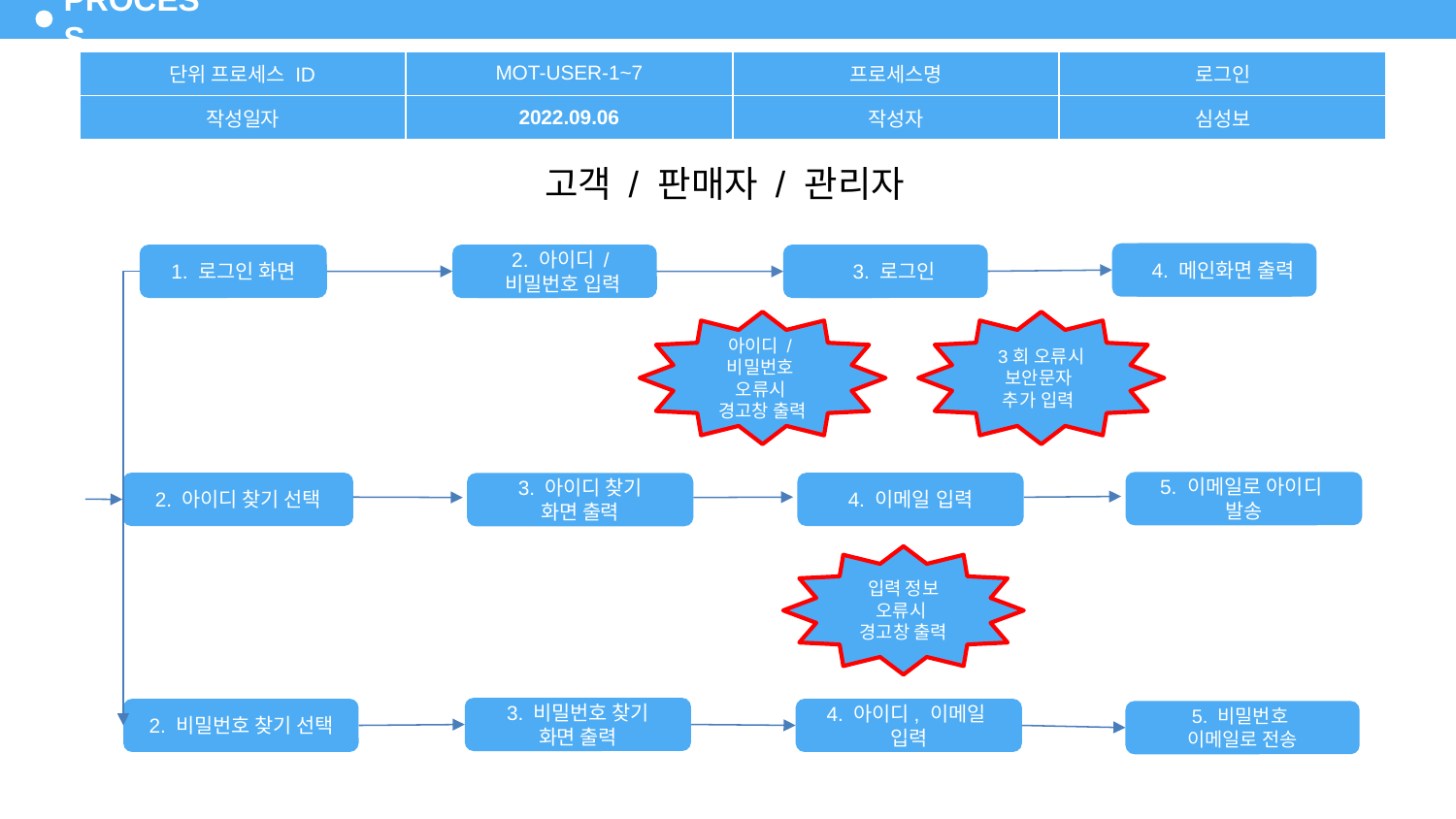

PROCESS
| 단위 프로세스 ID | MOT-USER-1~7 | 프로세스명 | 로그인 |
| --- | --- | --- | --- |
| 작성일자 | 2022.09.06 | 작성자 | 심성보 |
고객 / 판매자 / 관리자
4. 메인화면 출력
4. 메인화면 출력
1. 로그인 화면
2. 아이디 /
비밀번호 입력
2. 아이디 /
비밀번호 입력
3. 로그인
3. 로그인
아이디 /
비밀번호
오류시
경고창 출력
3회 오류시 보안문자
추가 입력
5. 이메일로 아이디
발송
2. 아이디 찾기 선택
4. 이메일 입력
3. 아이디 찾기
화면 출력
입력 정보
오류시
경고창 출력
3. 비밀번호 찾기
화면 출력
2. 비밀번호 찾기 선택
4. 아이디, 이메일
입력
5. 비밀번호
이메일로 전송